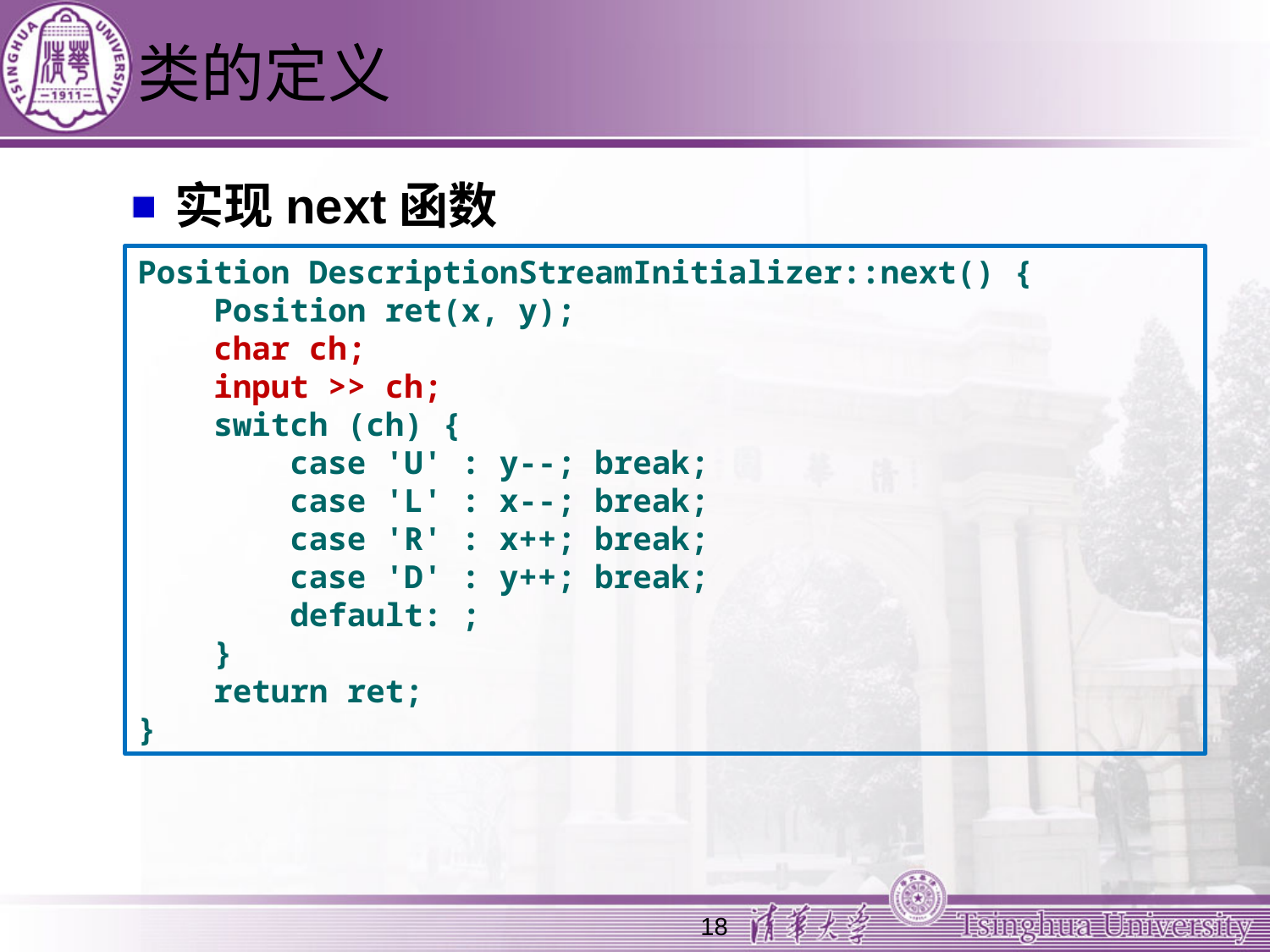

# 类的定义
实现next函数
Position DescriptionStreamInitializer::next() {
    Position ret(x, y);
    char ch;
    input >> ch;
    switch (ch) {
        case 'U' : y--; break;
        case 'L' : x--; break;
        case 'R' : x++; break;
        case 'D' : y++; break;
        default: ;
    }
    return ret;
}
18